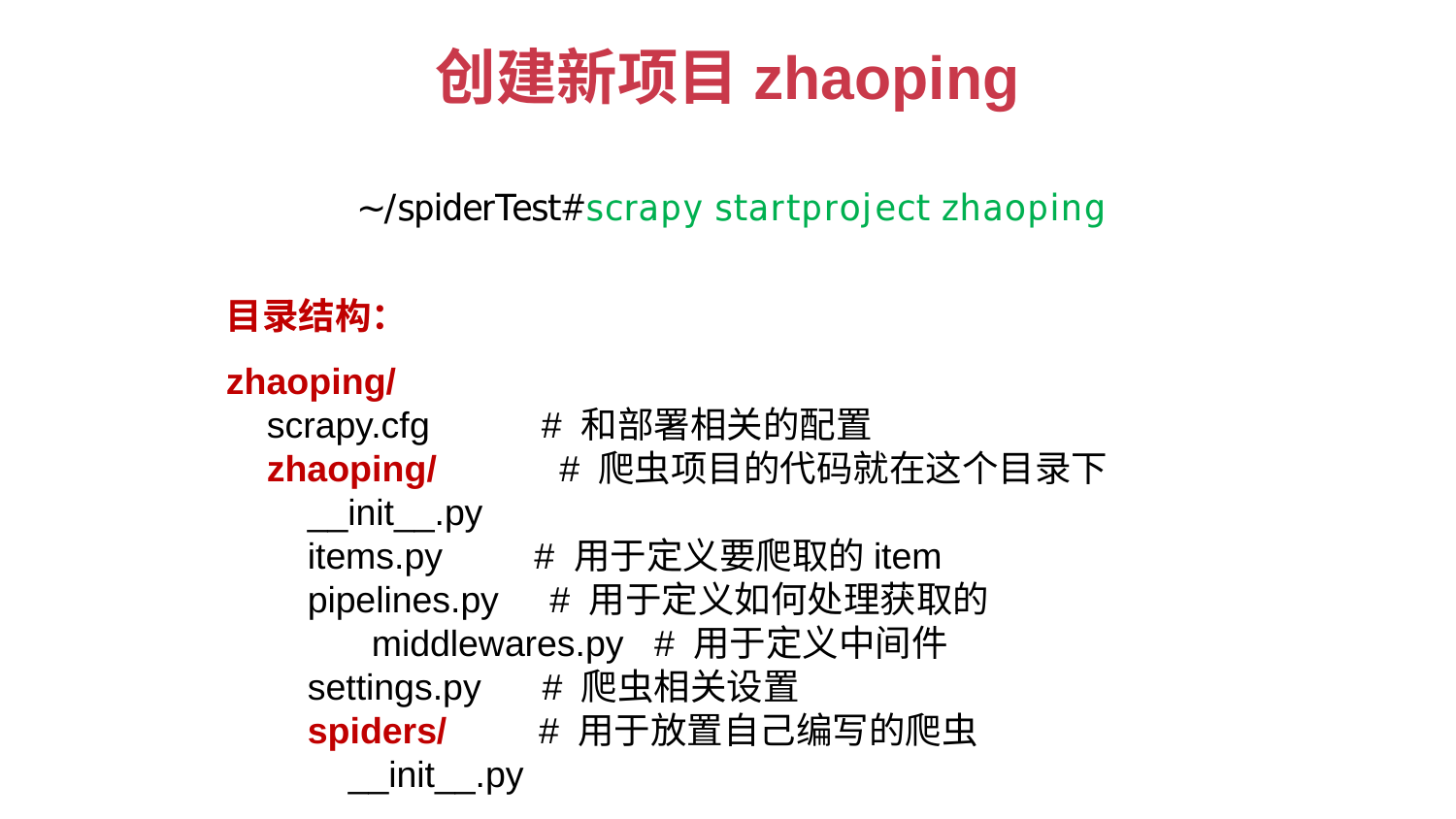

创建新项目zhaoping
~/spiderTest#scrapy startproject zhaoping
目录结构：
zhaoping/
    scrapy.cfg           # 和部署相关的配置
    zhaoping/            # 爬虫项目的代码就在这个目录下
        __init__.py
        items.py         # 用于定义要爬取的item
        pipelines.py     # 用于定义如何处理获取的
	middlewares.py   # 用于定义中间件
        settings.py      # 爬虫相关设置
        spiders/         # 用于放置自己编写的爬虫
            __init__.py